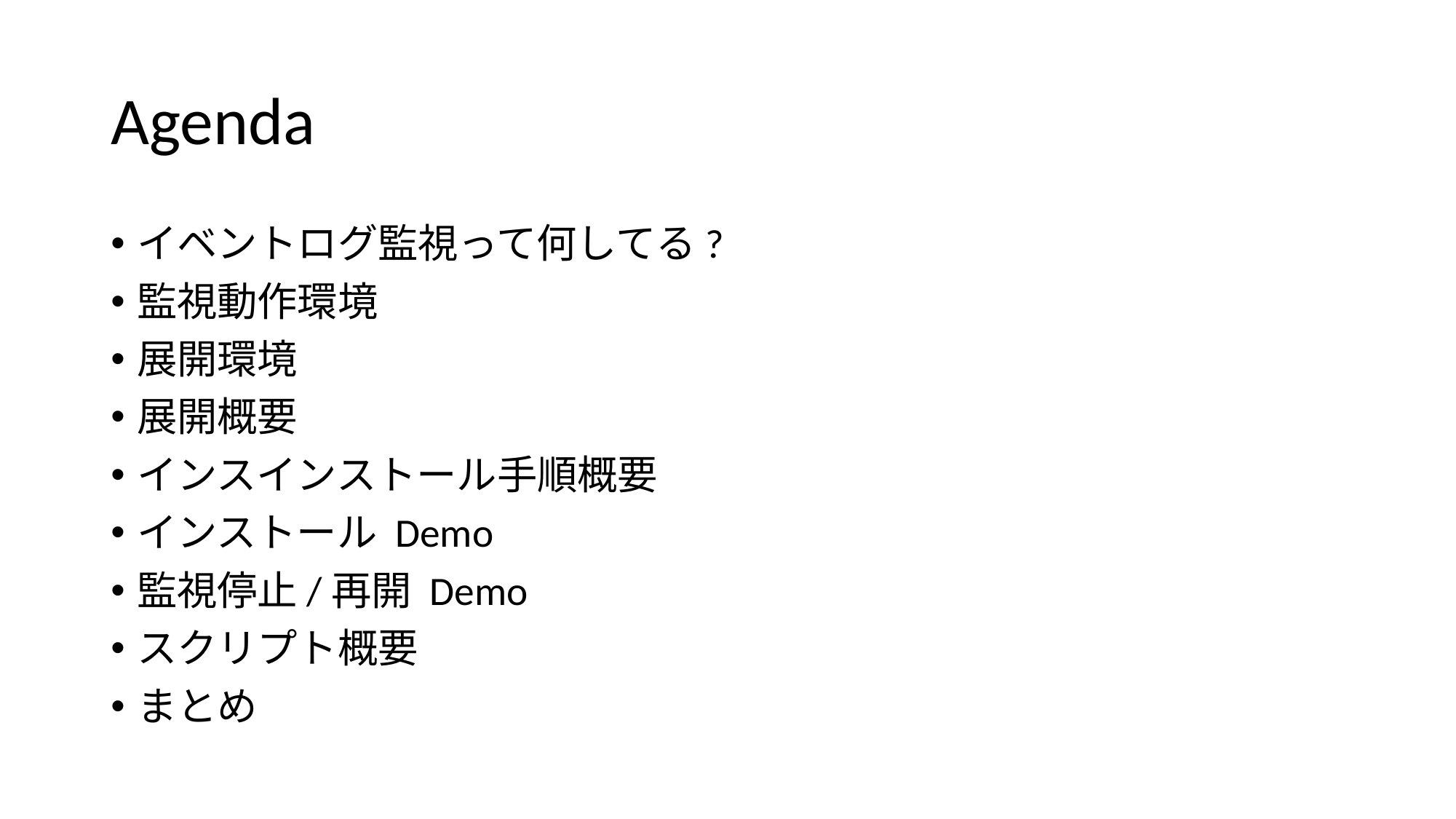

# Agenda
イベントログ監視って何してる?
監視動作環境
展開環境
展開概要
インスインストール手順概要
インストール Demo
監視停止/再開 Demo
スクリプト概要
まとめ